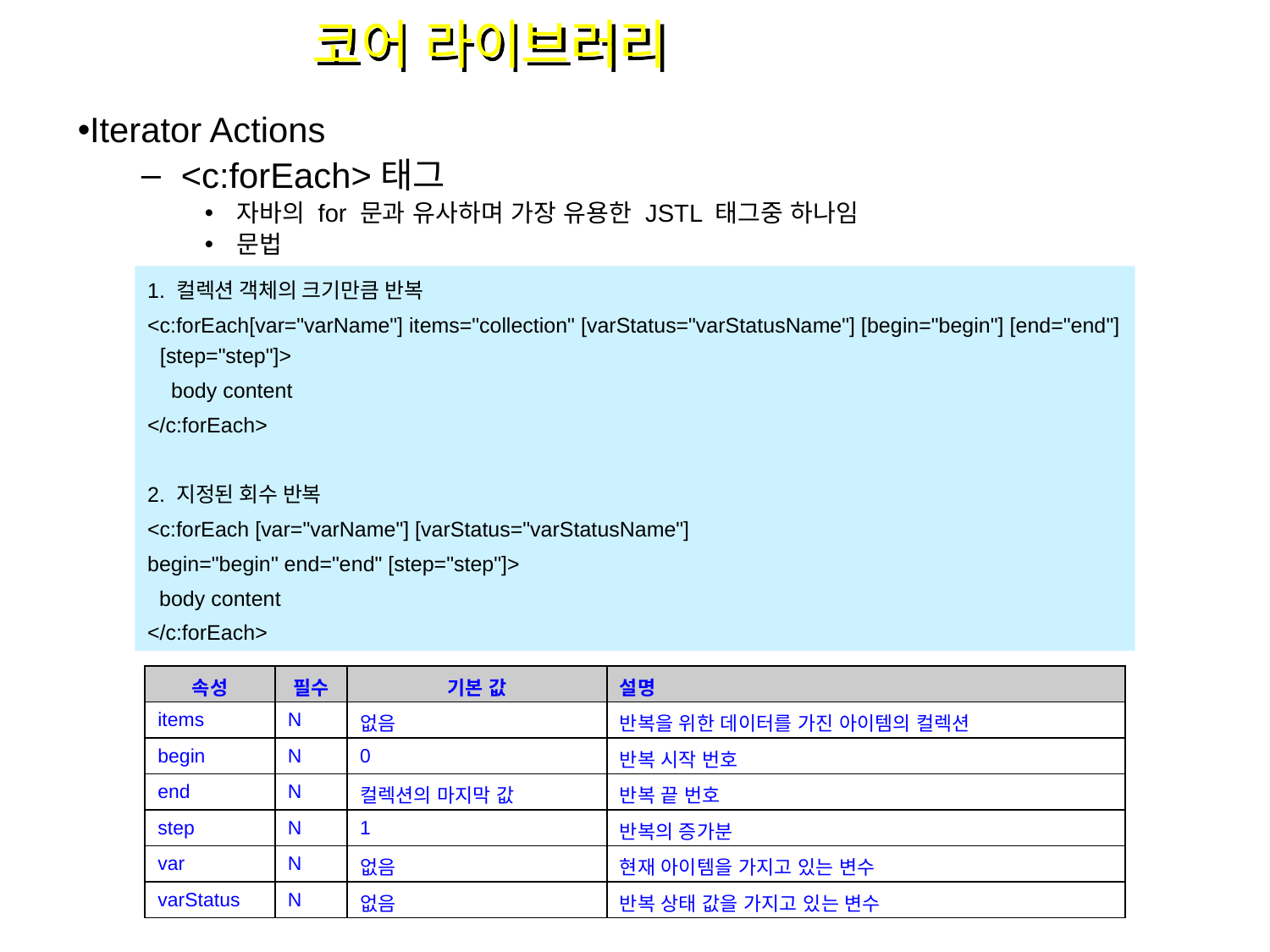

코어 라이브러리
Iterator Actions
<c:forEach>태그
자바의 for 문과 유사하며 가장 유용한 JSTL 태그중 하나임
문법

1. 컬렉션 객체의 크기만큼 반복
<c:forEach[var="varName"] items="collection" [varStatus="varStatusName"] [begin="begin"] [end="end"] [step="step"]>
    body content
</c:forEach>

2. 지정된 회수 반복
<c:forEach [var="varName"] [varStatus="varStatusName"]
begin="begin" end="end" [step="step"]>
  body content
</c:forEach>

| 속성 | 필수 | 기본 값 | 설명 |
| --- | --- | --- | --- |
| items | N | 없음 | 반복을 위한 데이터를 가진 아이템의 컬렉션 |
| begin | N | 0 | 반복 시작 번호 |
| end | N | 컬렉션의 마지막 값 | 반복 끝 번호 |
| step | N | 1 | 반복의 증가분 |
| var | N | 없음 | 현재 아이템을 가지고 있는 변수 |
| varStatus | N | 없음 | 반복 상태 값을 가지고 있는 변수 |